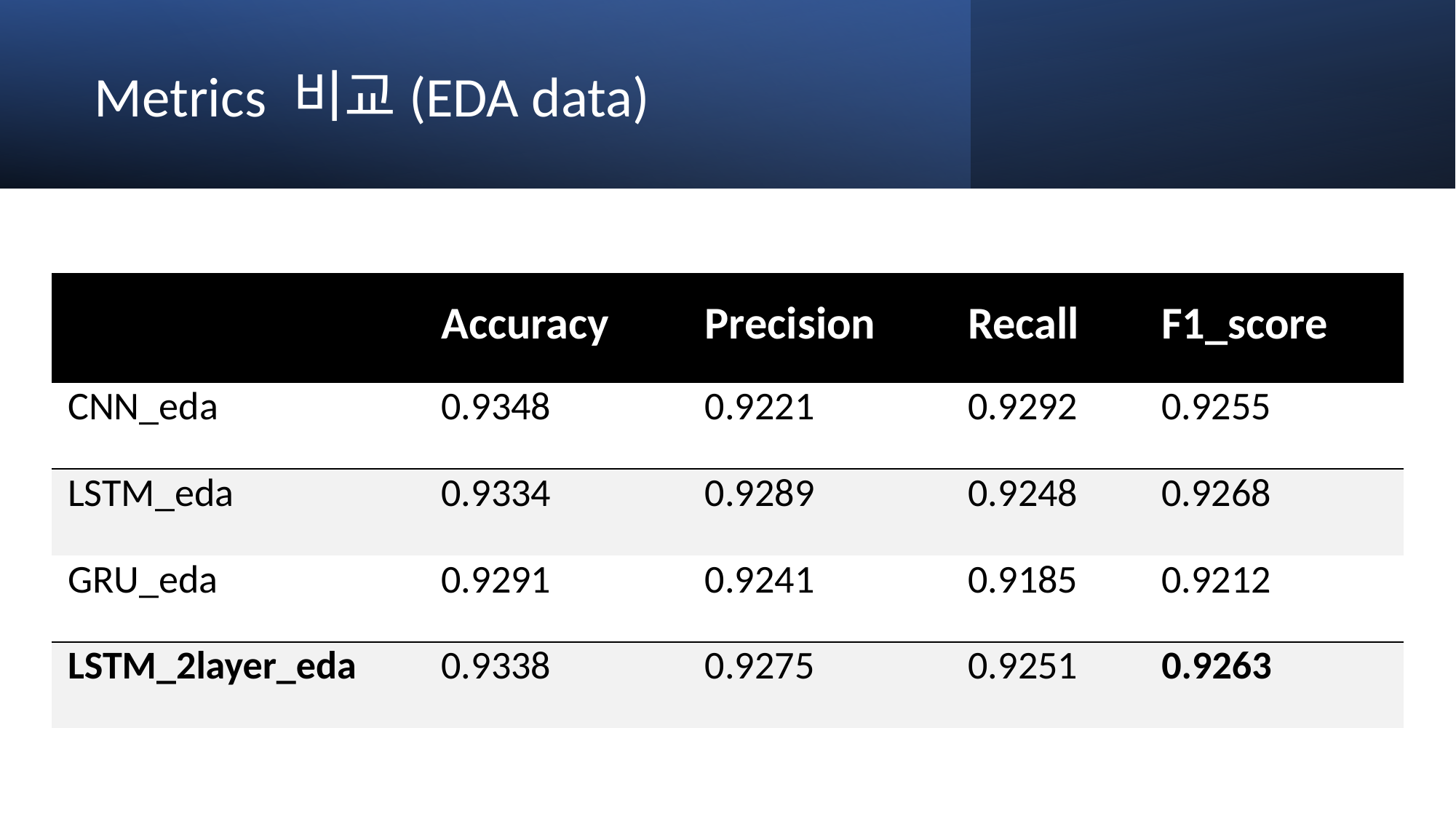

# Metrics 비교(EDA data)
|  | Accuracy | Precision | Recall | F1\_score |
| --- | --- | --- | --- | --- |
| CNN\_eda | 0.9348 | 0.9221 | 0.9292 | 0.9255 |
| LSTM\_eda | 0.9334 | 0.9289 | 0.9248 | 0.9268 |
| GRU\_eda | 0.9291 | 0.9241 | 0.9185 | 0.9212 |
| LSTM\_2layer\_eda | 0.9338 | 0.9275 | 0.9251 | 0.9263 |